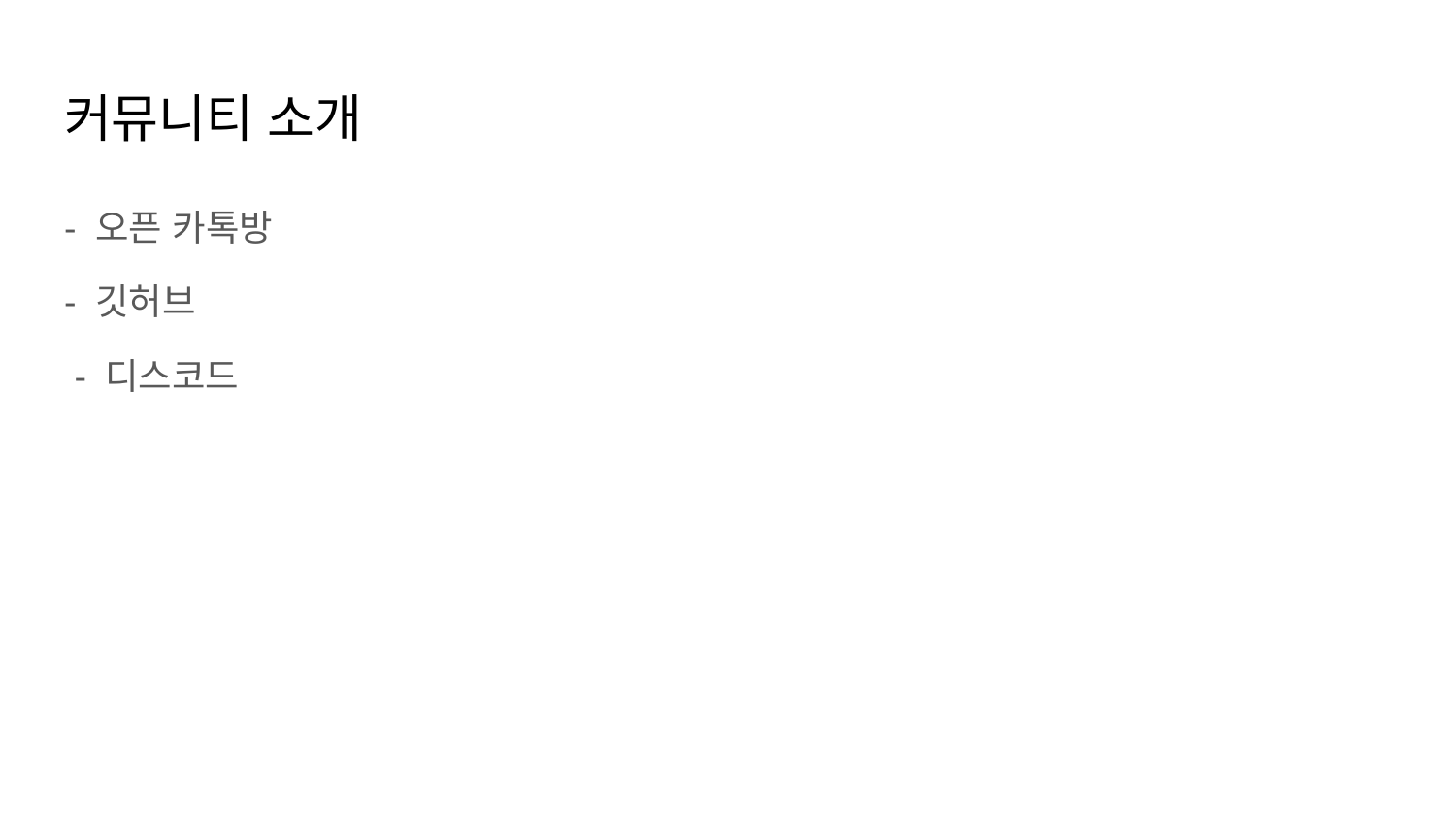

# 커뮤니티 소개
- 오픈 카톡방
- 깃허브
 - 디스코드